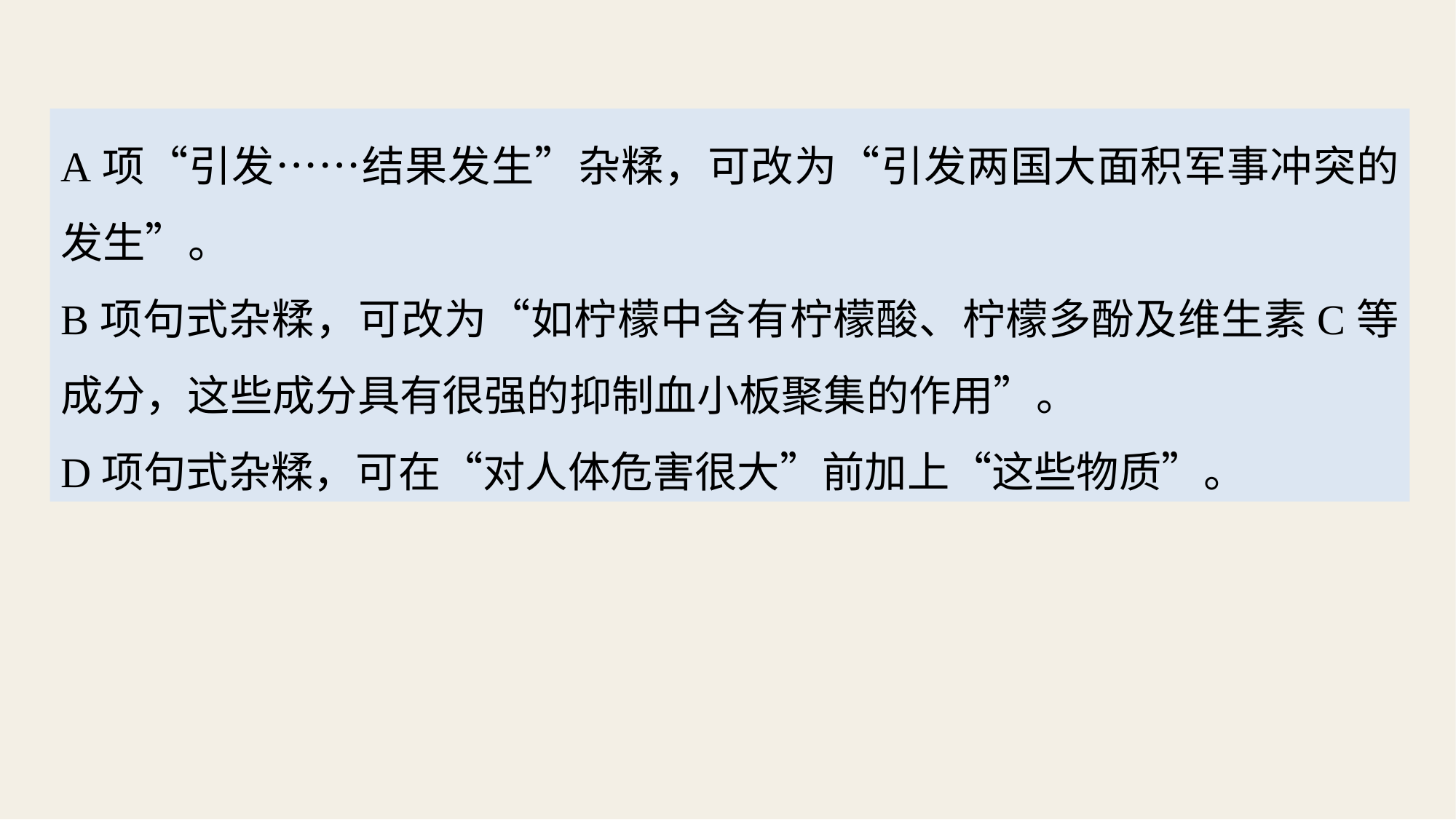

A项“引发……结果发生”杂糅，可改为“引发两国大面积军事冲突的发生”。
B项句式杂糅，可改为“如柠檬中含有柠檬酸、柠檬多酚及维生素C等成分，这些成分具有很强的抑制血小板聚集的作用”。
D项句式杂糅，可在“对人体危害很大”前加上“这些物质”。